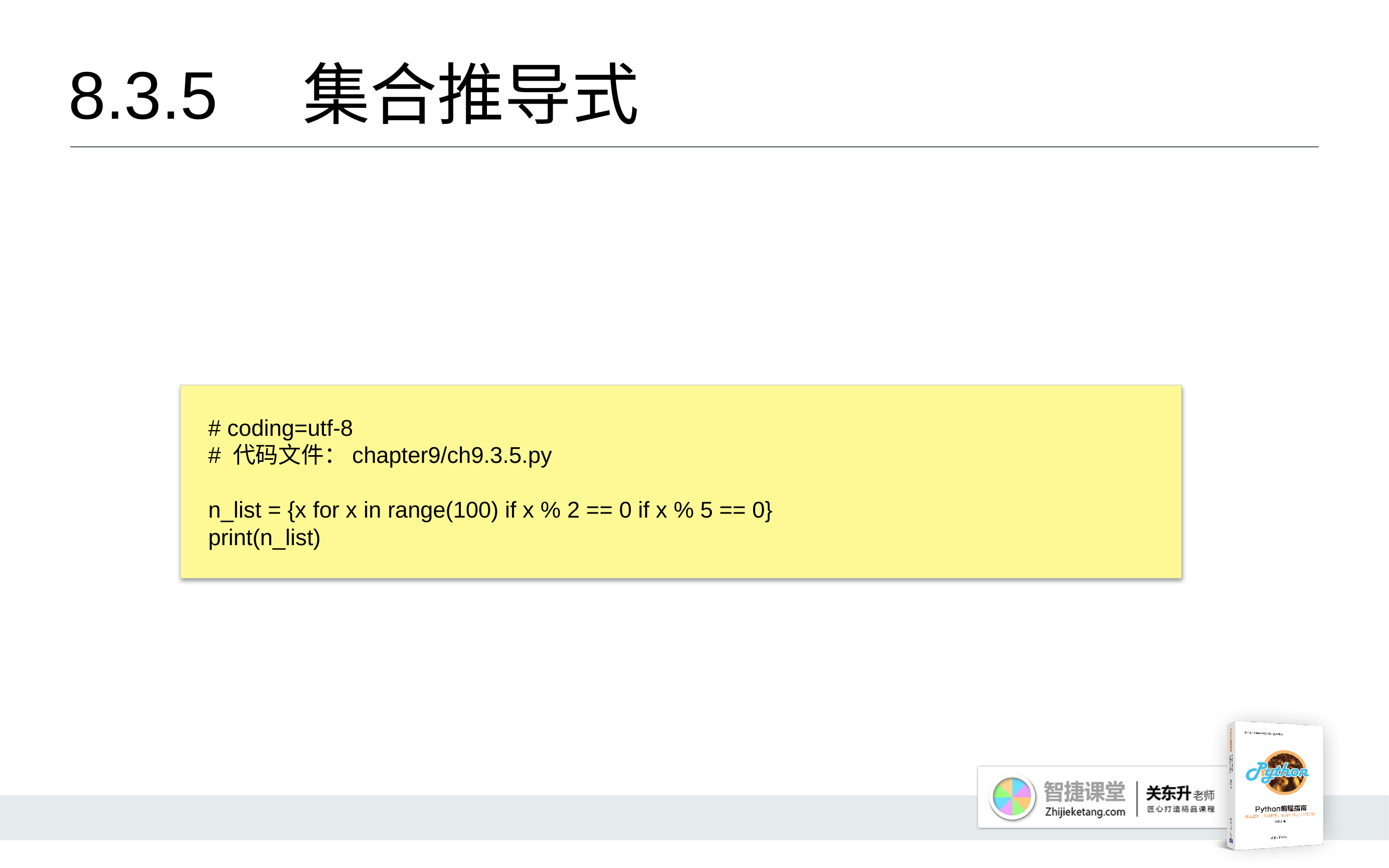

# 8.3.5 	集合推导式
# coding=utf-8
# 代码文件：chapter9/ch9.3.5.py

n_list = {x for x in range(100) if x % 2 == 0 if x % 5 == 0}
print(n_list)